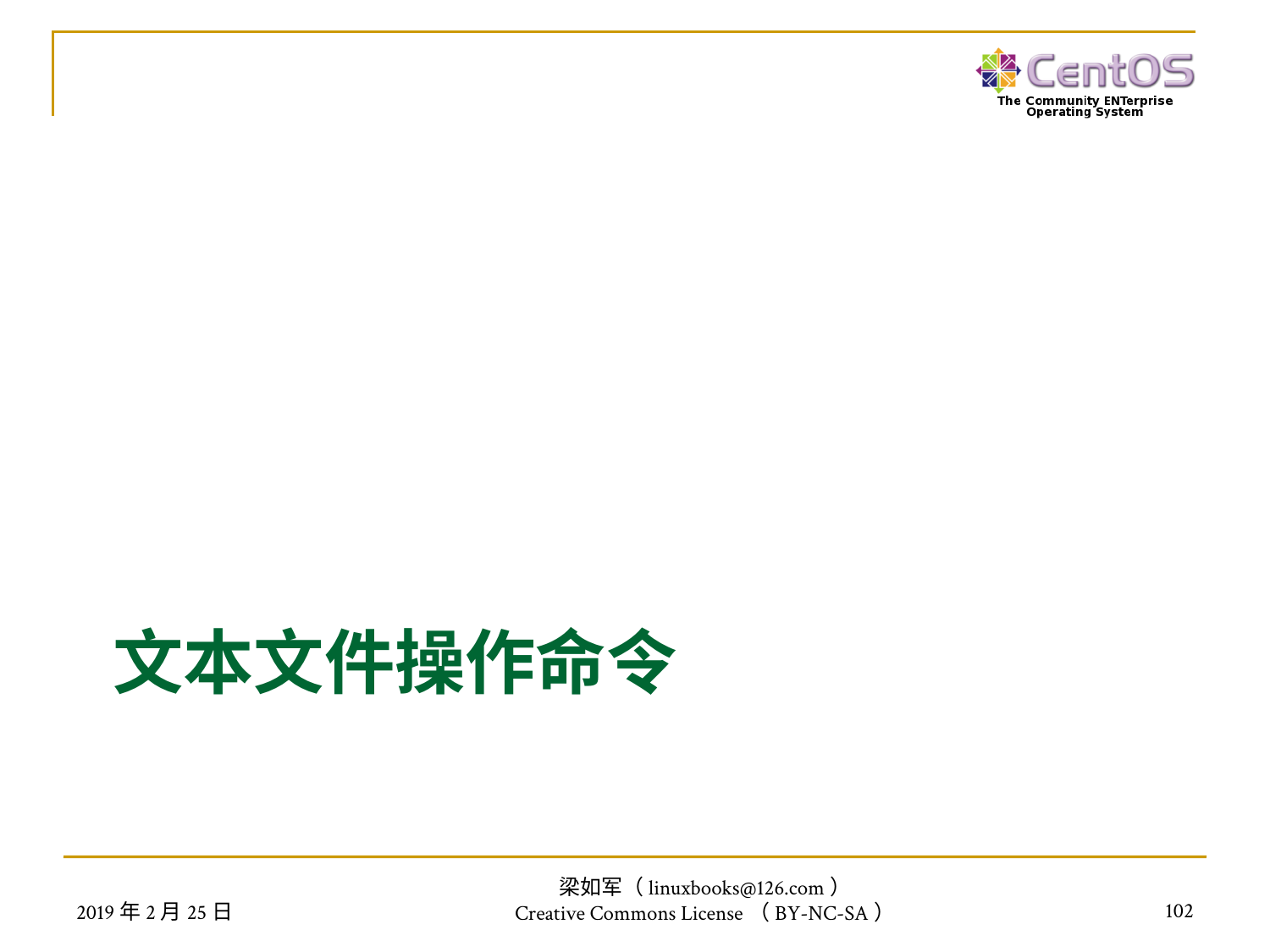

# 文本文件操作命令
2019年2月25日
102
梁如军（linuxbooks@126.com）
Creative Commons License（BY-NC-SA）